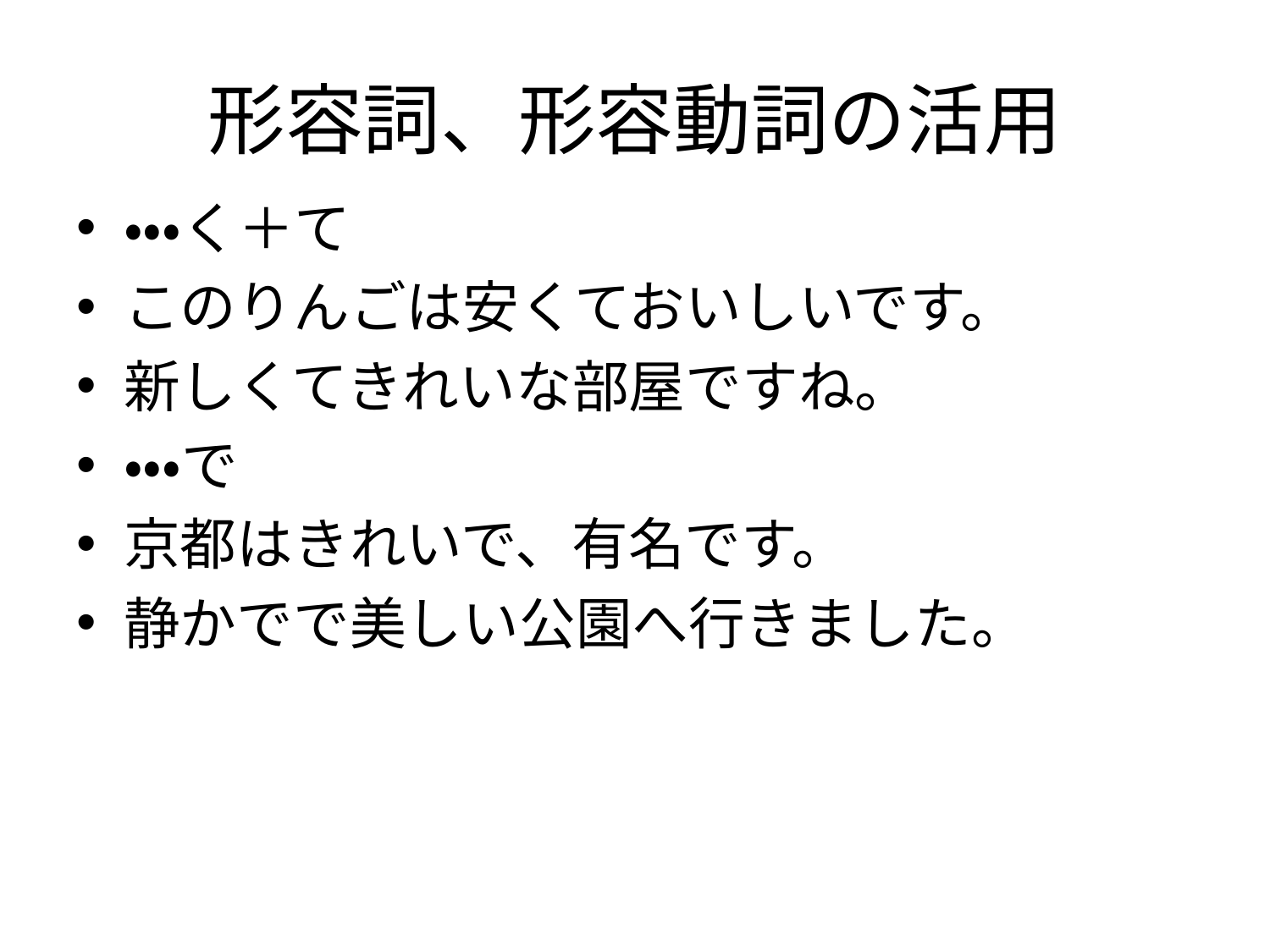

# 形容詞、形容動詞の活用
・・・く＋て
このりんごは安くておいしいです。
新しくてきれいな部屋ですね。
・・・で
京都はきれいで、有名です。
静かでで美しい公園へ行きました。